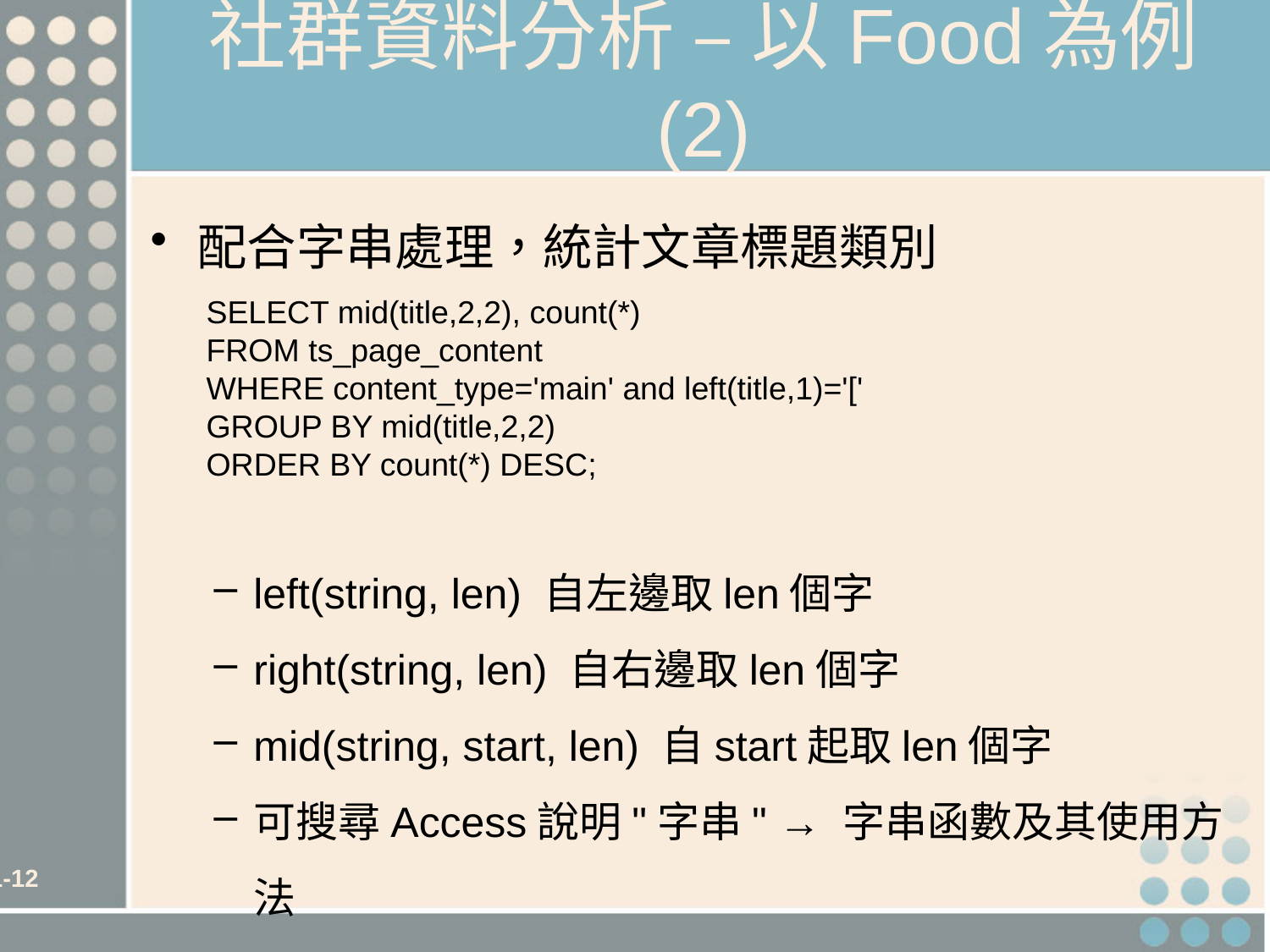

# 社群資料分析 – 以Food為例 (2)
配合字串處理，統計文章標題類別

left(string, len) 自左邊取len個字
right(string, len) 自右邊取len個字
mid(string, start, len) 自start起取len個字
可搜尋Access說明"字串" → 字串函數及其使用方法
SELECT mid(title,2,2), count(*)
FROM ts_page_content
WHERE content_type='main' and left(title,1)='['
GROUP BY mid(title,2,2)
ORDER BY count(*) DESC;